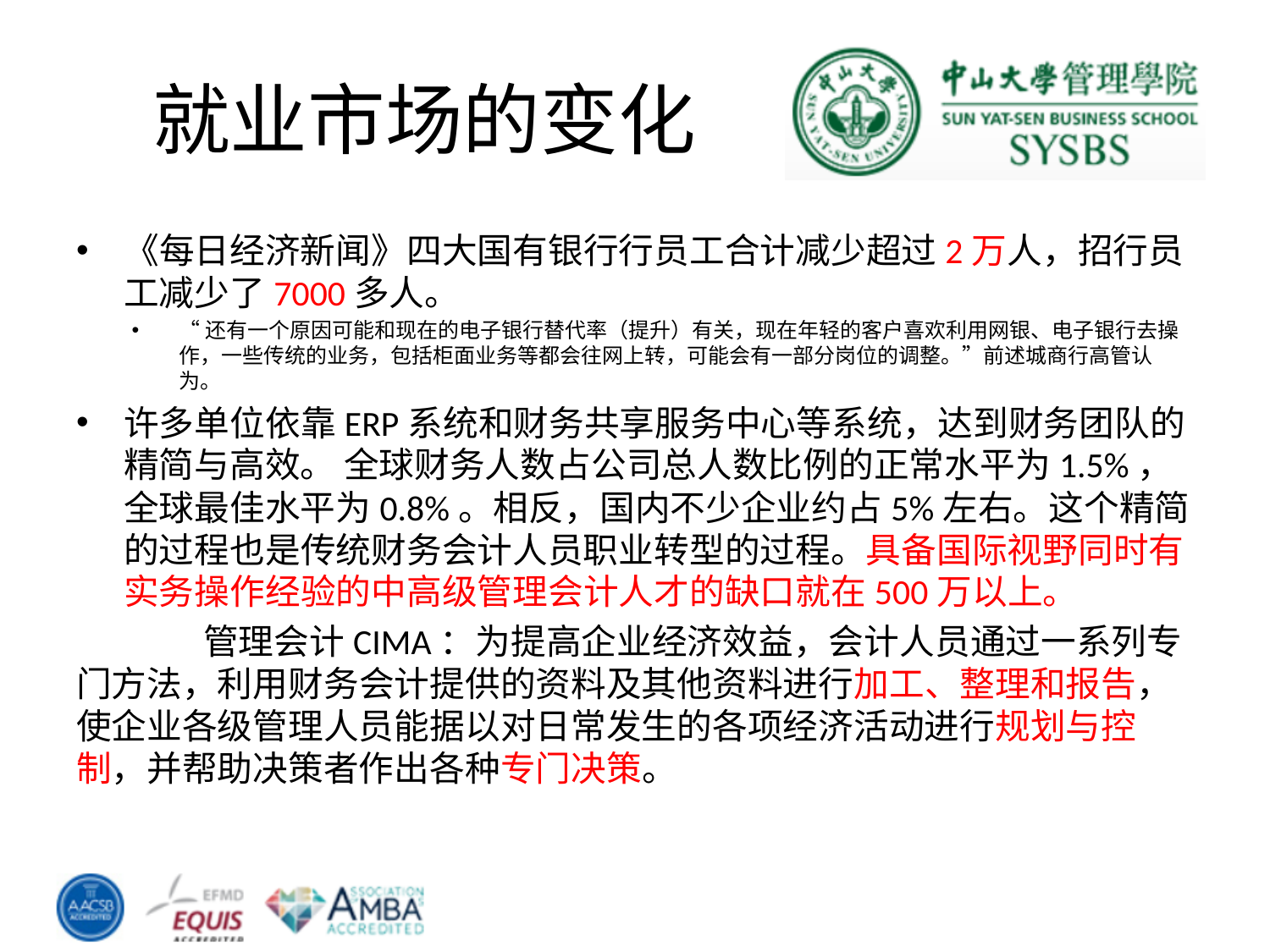

# 就业市场的变化
《每日经济新闻》四大国有银行行员工合计减少超过2万人，招行员工减少了7000多人。
“还有一个原因可能和现在的电子银行替代率（提升）有关，现在年轻的客户喜欢利用网银、电子银行去操作，一些传统的业务，包括柜面业务等都会往网上转，可能会有一部分岗位的调整。”前述城商行高管认为。
许多单位依靠ERP系统和财务共享服务中心等系统，达到财务团队的精简与高效。 全球财务人数占公司总人数比例的正常水平为1.5%，全球最佳水平为0.8%。相反，国内不少企业约占5%左右。这个精简的过程也是传统财务会计人员职业转型的过程。具备国际视野同时有实务操作经验的中高级管理会计人才的缺口就在500万以上。
	管理会计CIMA：为提高企业经济效益，会计人员通过一系列专门方法，利用财务会计提供的资料及其他资料进行加工、整理和报告，使企业各级管理人员能据以对日常发生的各项经济活动进行规划与控制，并帮助决策者作出各种专门决策。